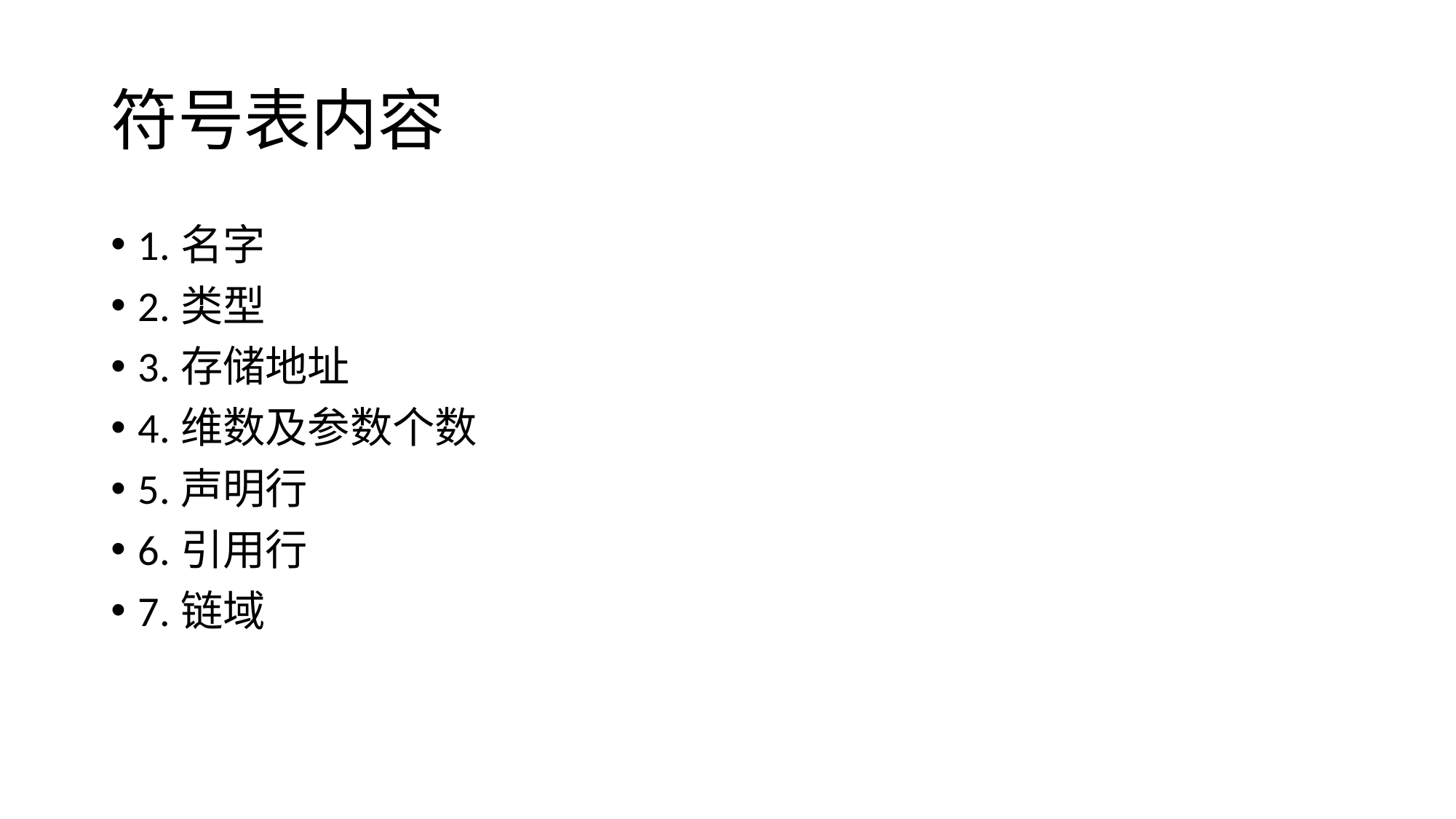

# 符号表内容
1.名字
2.类型
3.存储地址
4.维数及参数个数
5.声明行
6.引用行
7.链域